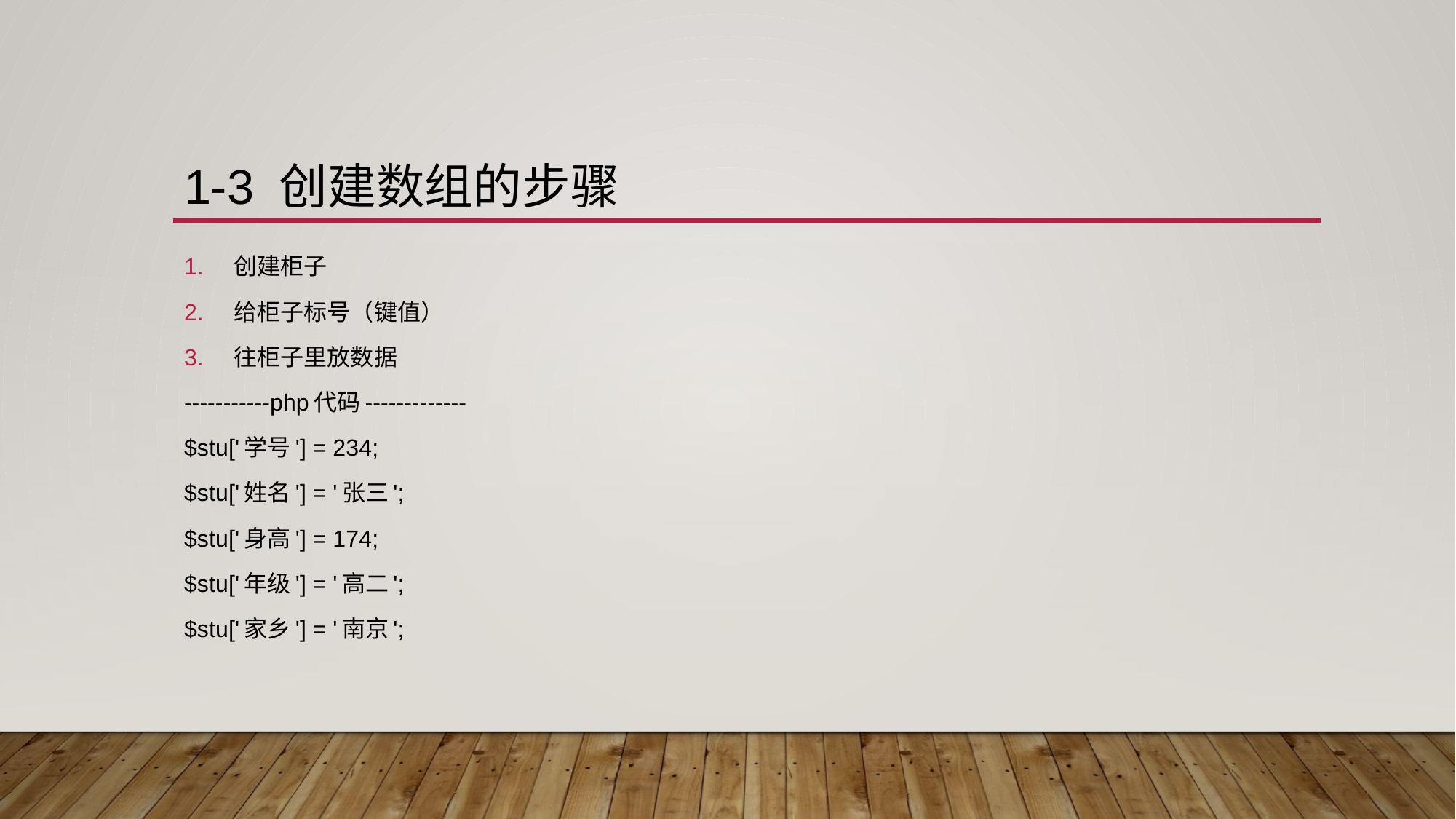

# 1-3 创建数组的步骤
创建柜子
给柜子标号（键值）
往柜子里放数据
-----------php代码-------------
$stu['学号'] = 234;
$stu['姓名'] = '张三';
$stu['身高'] = 174;
$stu['年级'] = '高二';
$stu['家乡'] = '南京';